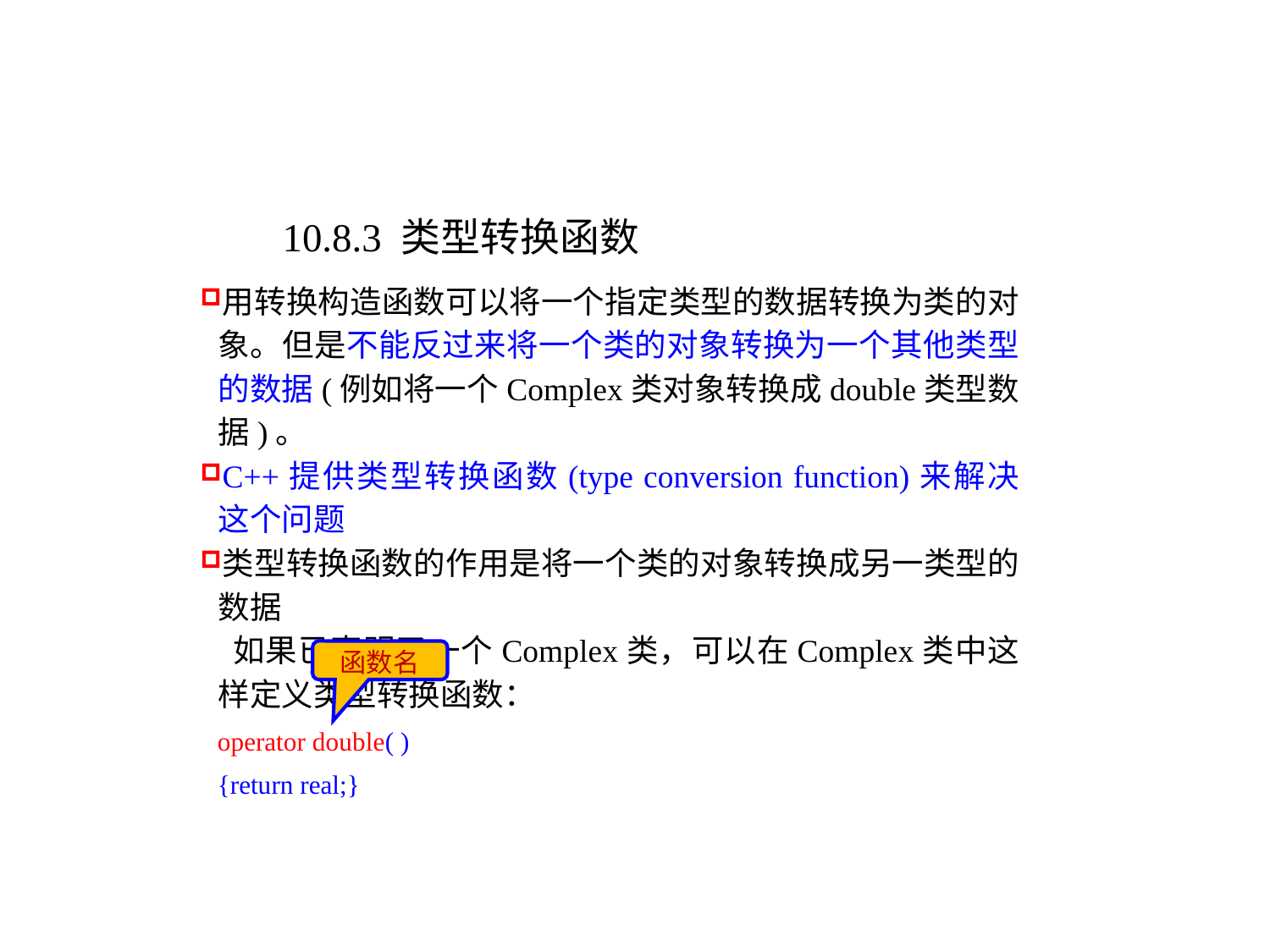

10.8.3 类型转换函数
用转换构造函数可以将一个指定类型的数据转换为类的对象。但是不能反过来将一个类的对象转换为一个其他类型的数据(例如将一个Complex类对象转换成double类型数据)。
C++提供类型转换函数(type conversion function)来解决这个问题
类型转换函数的作用是将一个类的对象转换成另一类型的数据
   如果已声明了一个Complex类，可以在Complex类中这样定义类型转换函数：
operator double( )
{return real;}
函数名